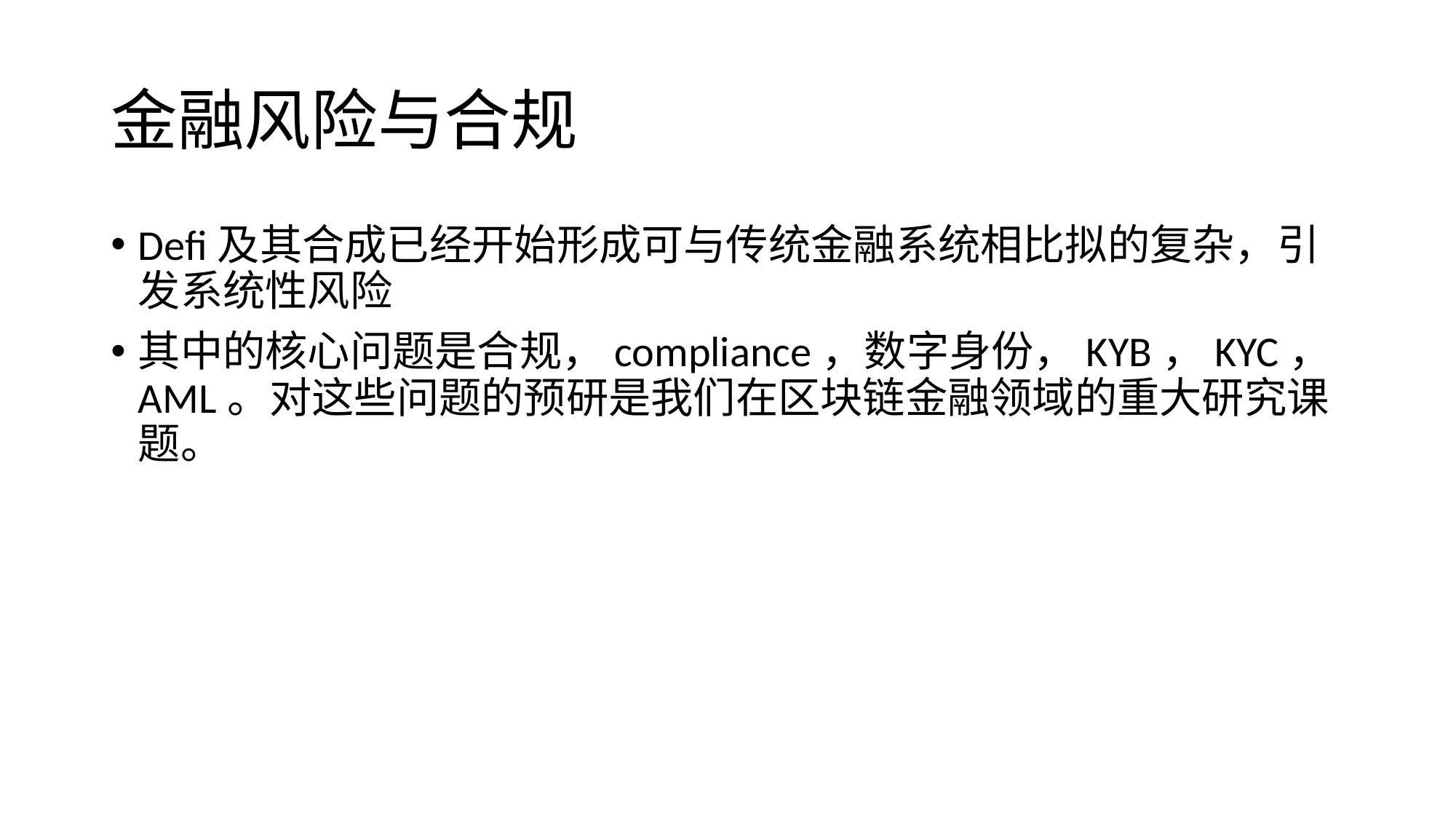

# 金融风险与合规
Defi及其合成已经开始形成可与传统金融系统相比拟的复杂，引发系统性风险
其中的核心问题是合规，compliance，数字身份，KYB，KYC，AML。对这些问题的预研是我们在区块链金融领域的重大研究课题。